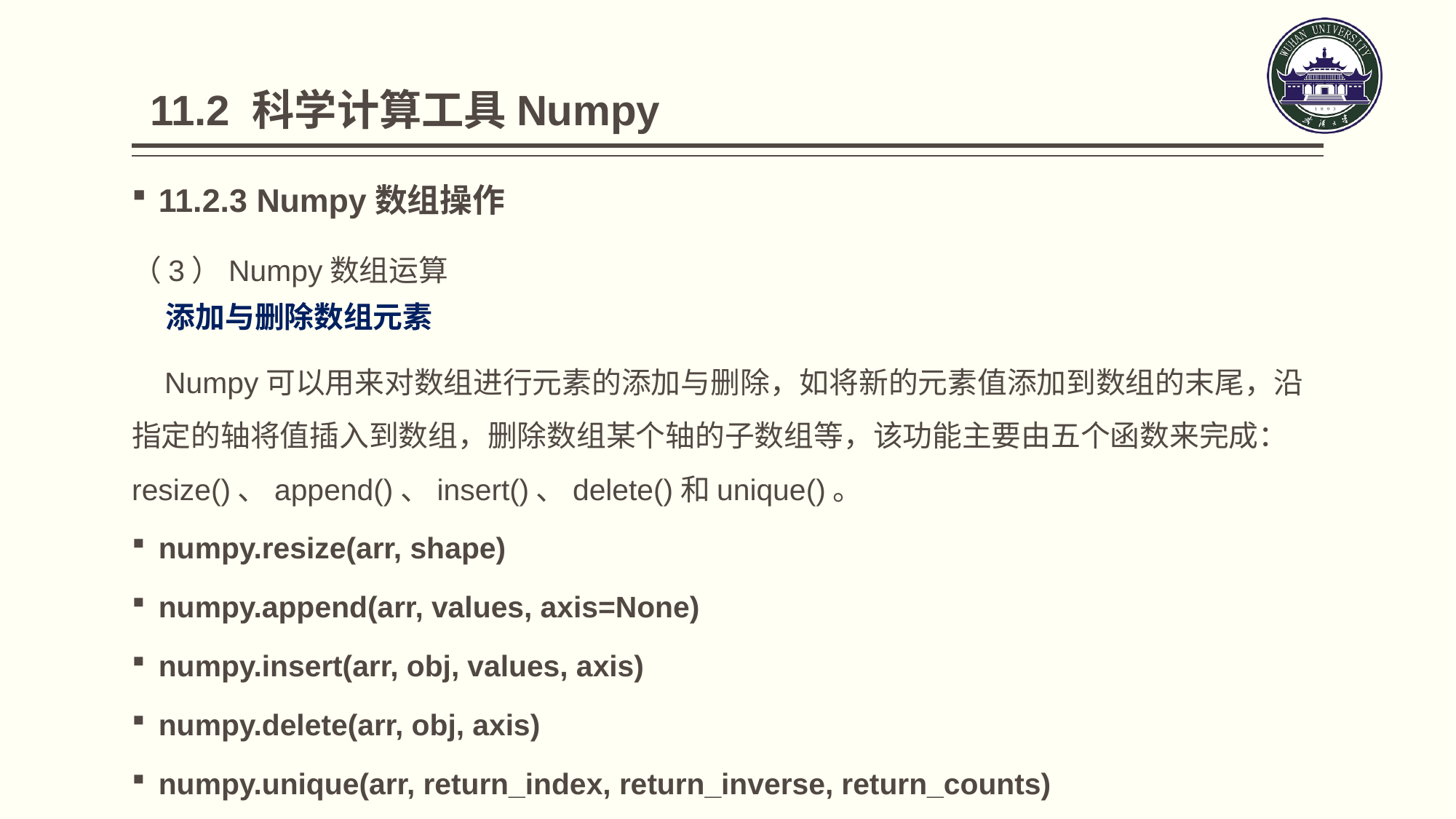

11.2 科学计算工具Numpy
11.2.3 Numpy数组操作
（3）Numpy数组运算
    添加与删除数组元素
    Numpy可以用来对数组进行元素的添加与删除，如将新的元素值添加到数组的末尾，沿指定的轴将值插入到数组，删除数组某个轴的子数组等，该功能主要由五个函数来完成：resize()、append()、insert()、delete()和unique()。
numpy.resize(arr, shape)
numpy.append(arr, values, axis=None)
numpy.insert(arr, obj, values, axis)
numpy.delete(arr, obj, axis)
numpy.unique(arr, return_index, return_inverse, return_counts)